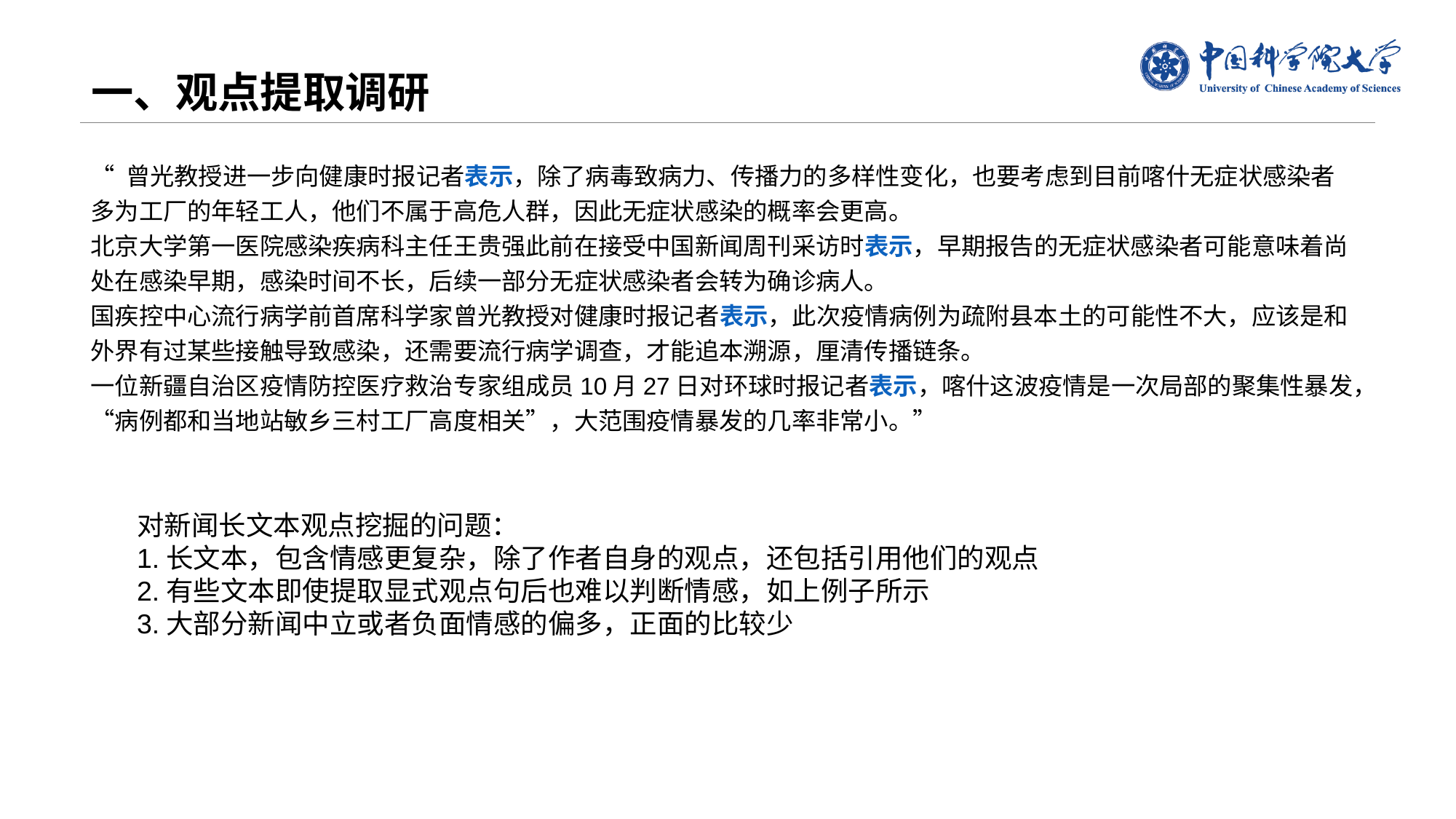

# 一、观点提取调研
“ 曾光教授进一步向健康时报记者表示，除了病毒致病力、传播力的多样性变化，也要考虑到目前喀什无症状感染者多为工厂的年轻工人，他们不属于高危人群，因此无症状感染的概率会更高。
北京大学第一医院感染疾病科主任王贵强此前在接受中国新闻周刊采访时表示，早期报告的无症状感染者可能意味着尚处在感染早期，感染时间不长，后续一部分无症状感染者会转为确诊病人。
国疾控中心流行病学前首席科学家曾光教授对健康时报记者表示，此次疫情病例为疏附县本土的可能性不大，应该是和外界有过某些接触导致感染，还需要流行病学调查，才能追本溯源，厘清传播链条。
一位新疆自治区疫情防控医疗救治专家组成员10月27日对环球时报记者表示，喀什这波疫情是一次局部的聚集性暴发，“病例都和当地站敏乡三村工厂高度相关”，大范围疫情暴发的几率非常小。”
对新闻长文本观点挖掘的问题：
1.长文本，包含情感更复杂，除了作者自身的观点，还包括引用他们的观点
2.有些文本即使提取显式观点句后也难以判断情感，如上例子所示
3.大部分新闻中立或者负面情感的偏多，正面的比较少

4